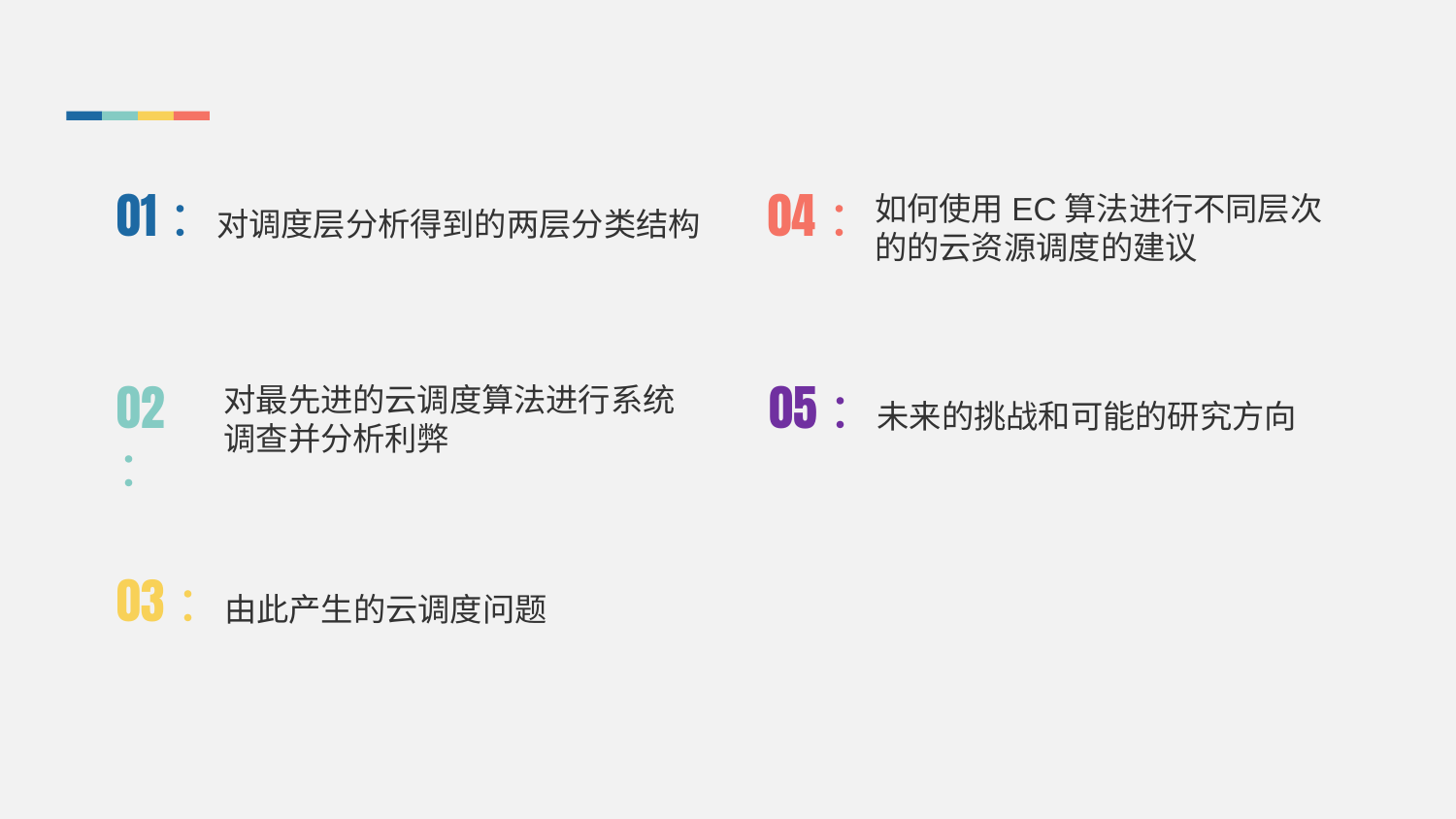

01：对调度层分析得到的两层分类结构
04：
如何使用EC算法进行不同层次的的云资源调度的建议

05：未来的挑战和可能的研究方向
02：
对最先进的云调度算法进行系统调查并分析利弊

03：由此产生的云调度问题